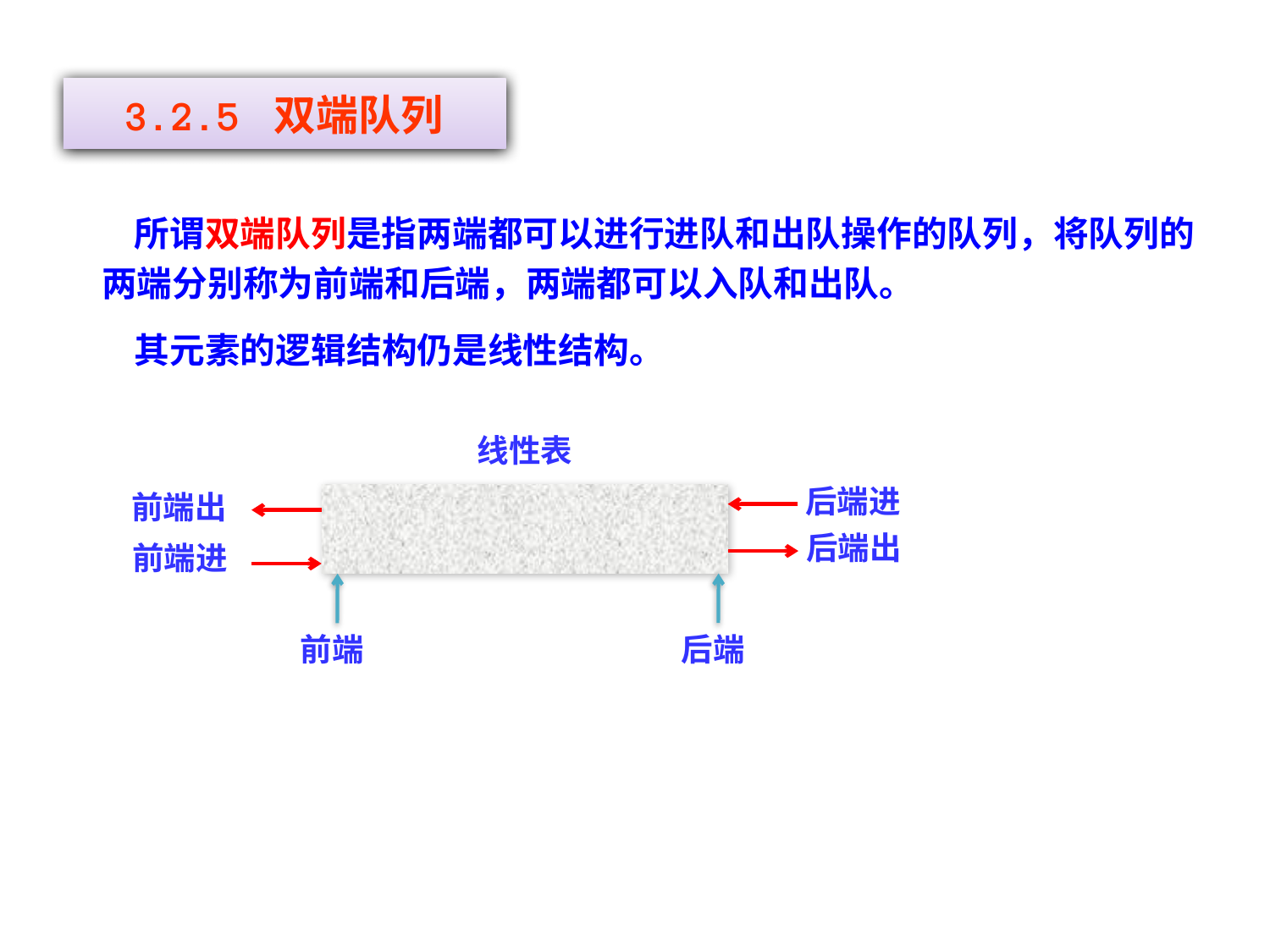

3.2.5 双端队列
   所谓双端队列是指两端都可以进行进队和出队操作的队列，将队列的两端分别称为前端和后端，两端都可以入队和出队。
   其元素的逻辑结构仍是线性结构。
线性表
后端进
前端出

后端出
前端进
后端
前端